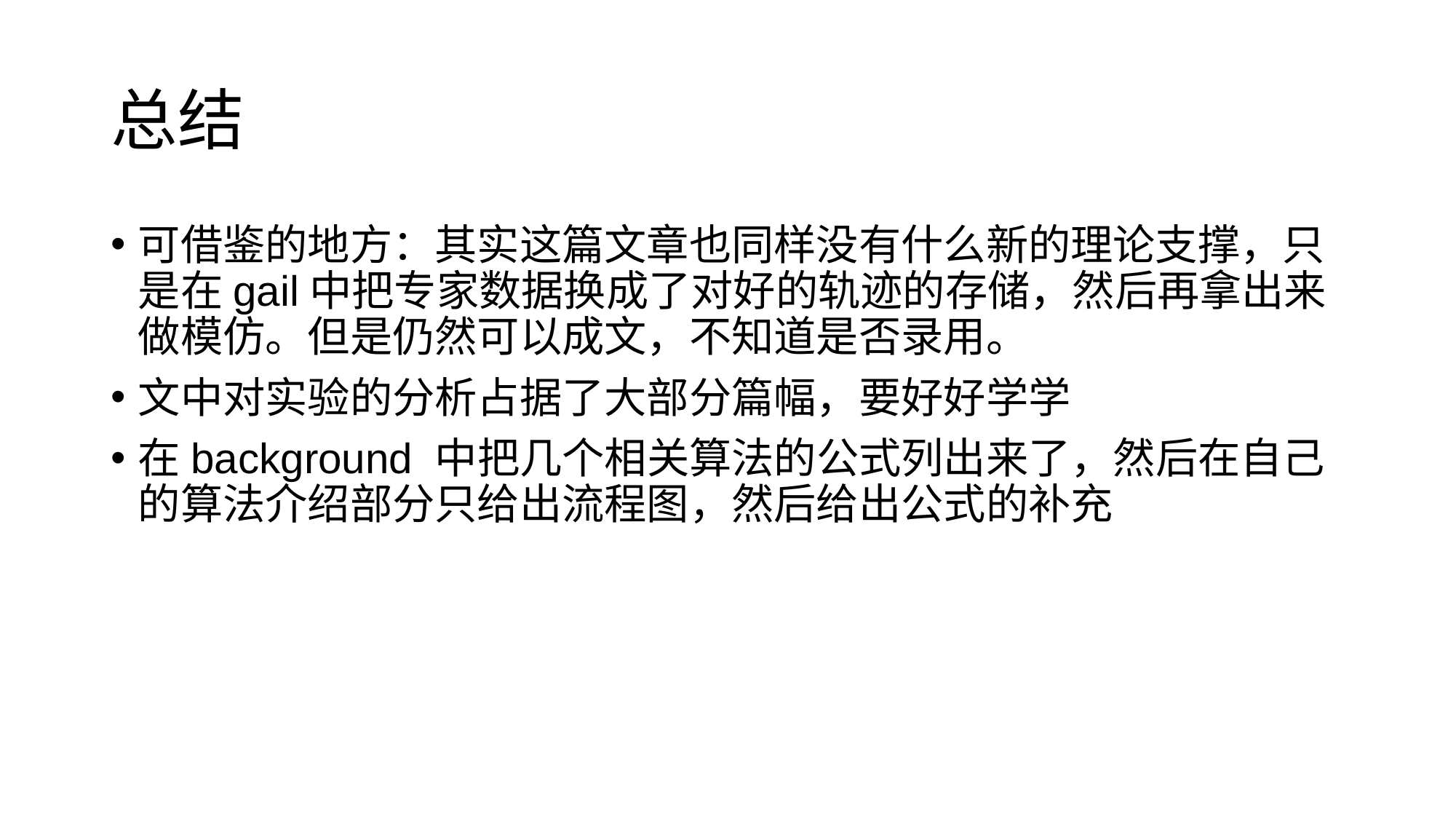

# 总结
可借鉴的地方：其实这篇文章也同样没有什么新的理论支撑，只是在gail中把专家数据换成了对好的轨迹的存储，然后再拿出来做模仿。但是仍然可以成文，不知道是否录用。
文中对实验的分析占据了大部分篇幅，要好好学学
在background 中把几个相关算法的公式列出来了，然后在自己的算法介绍部分只给出流程图，然后给出公式的补充